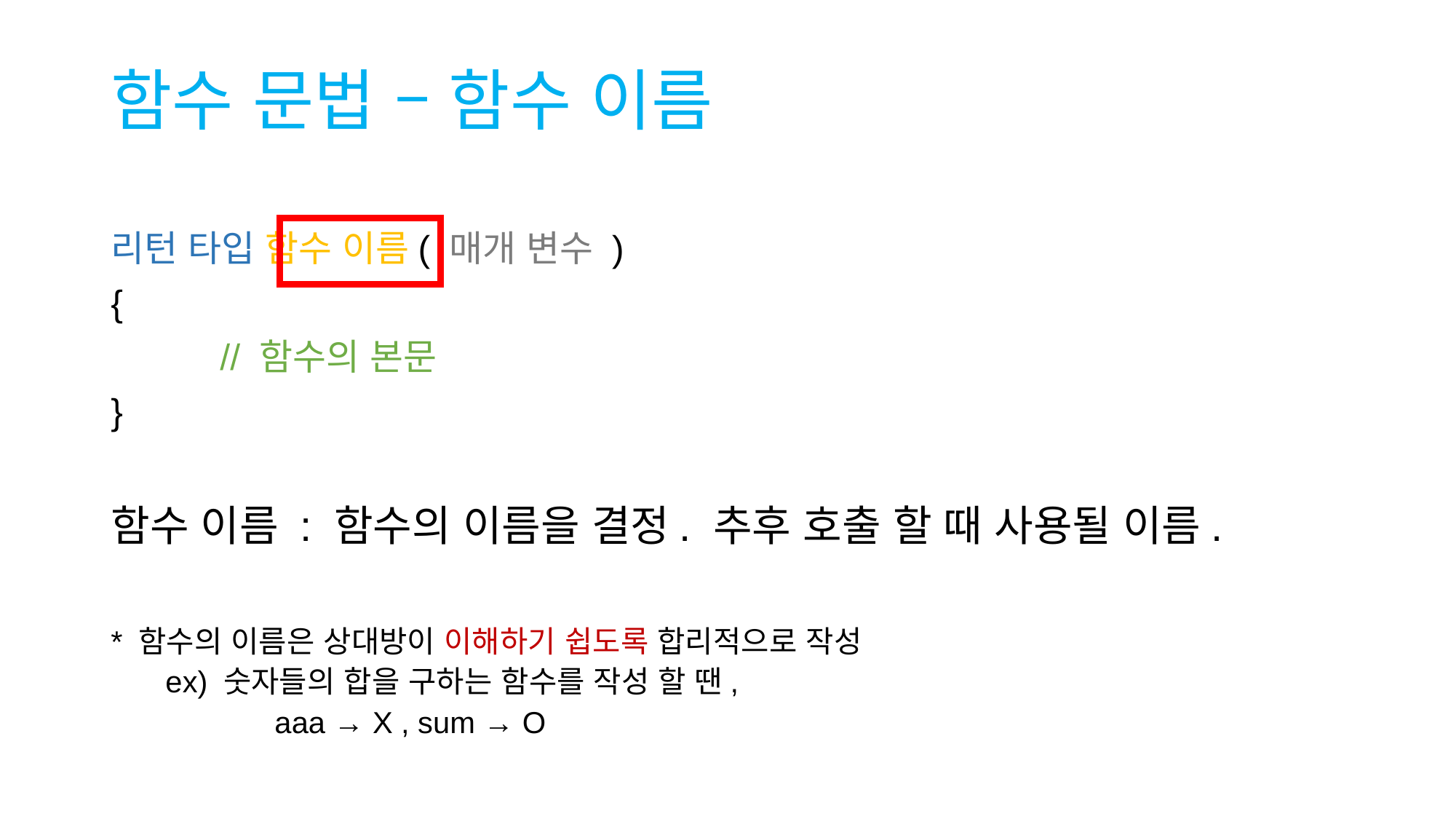

# 함수 문법 – 함수 이름

리턴 타입 함수 이름( 매개 변수 )
{
 	// 함수의 본문
}
함수 이름 : 함수의 이름을 결정. 추후 호출 할 때 사용될 이름.

* 함수의 이름은 상대방이 이해하기 쉽도록 합리적으로 작성
ex) 숫자들의 합을 구하는 함수를 작성 할 땐,
	aaa → X , sum → O